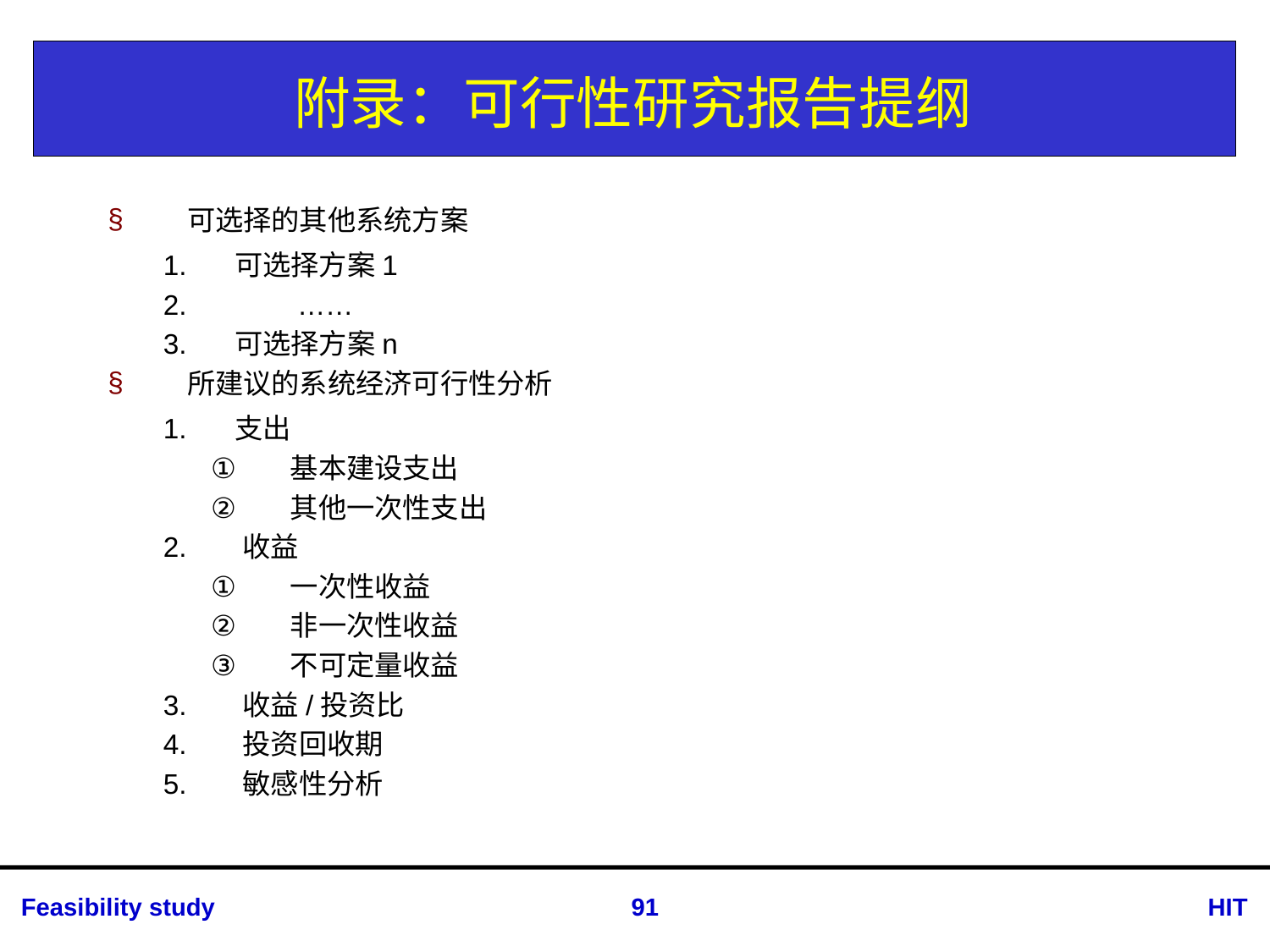

# 附录：可行性研究报告提纲
可选择的其他系统方案
可选择方案1
        ……
可选择方案n
所建议的系统经济可行性分析
支出
基本建设支出
其他一次性支出
收益
一次性收益
非一次性收益
不可定量收益
收益/投资比
投资回收期
敏感性分析